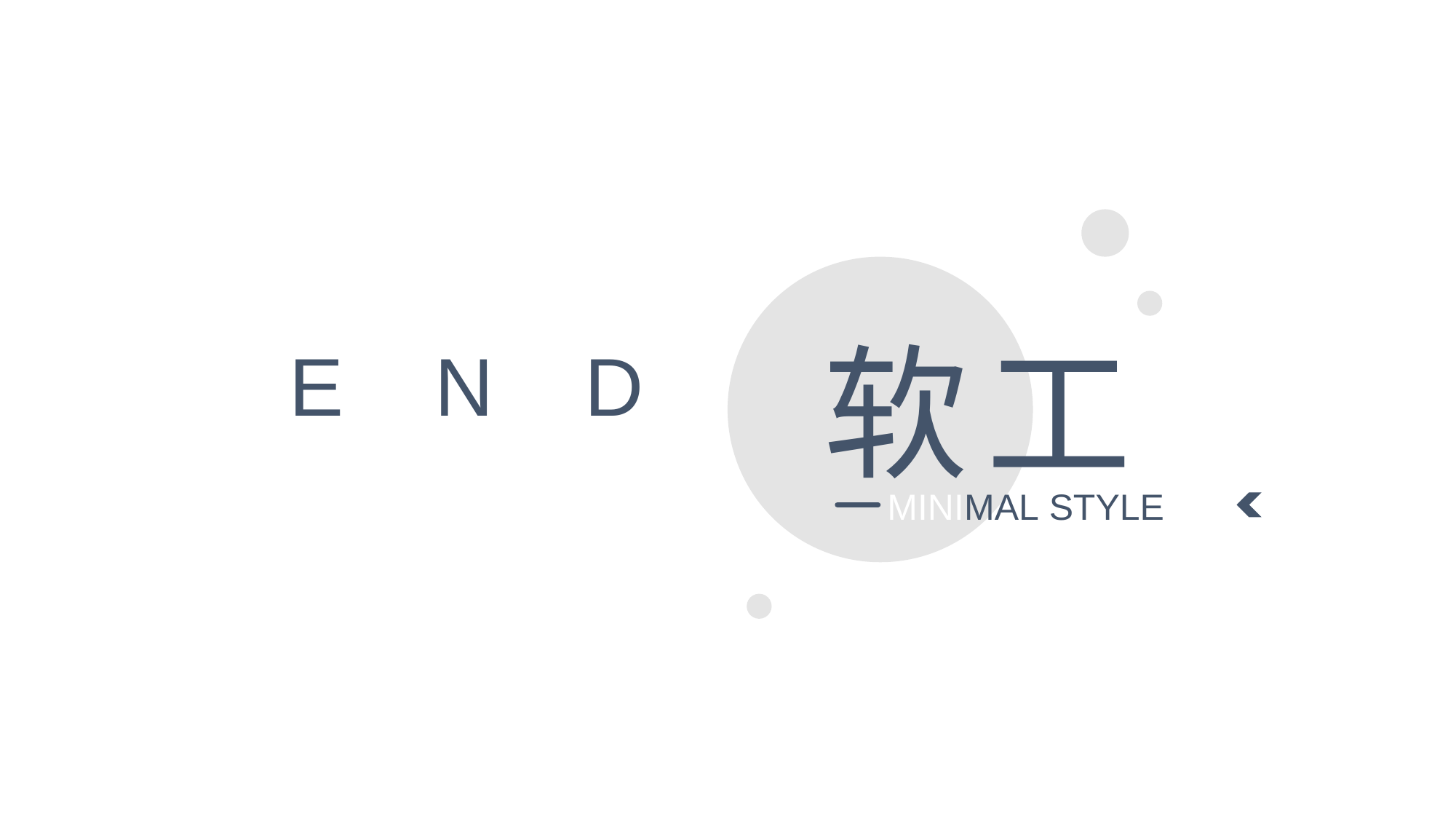

软
工
E    N    D
MINIMAL STYLE